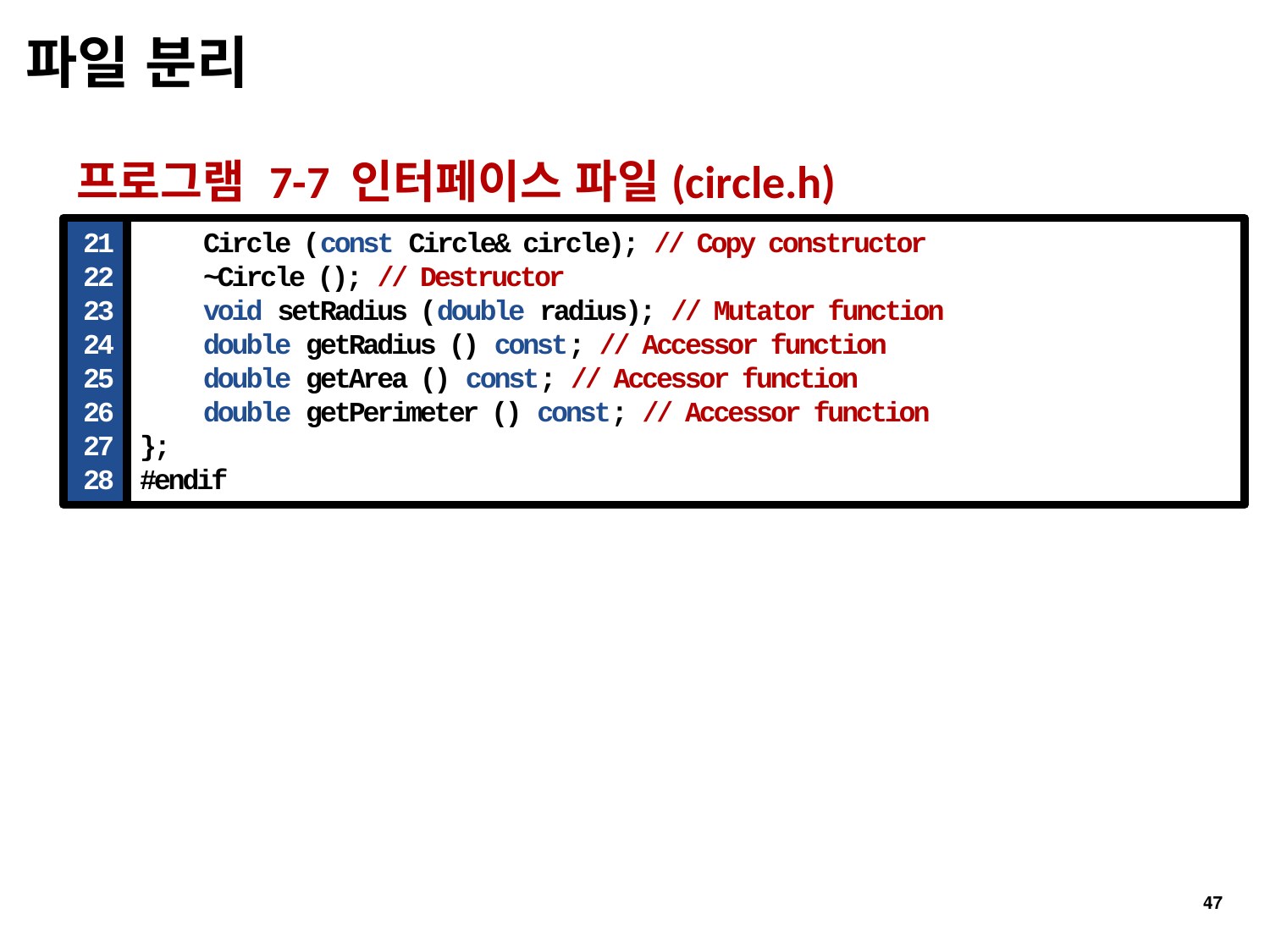

# 파일 분리
프로그램 7-7 인터페이스 파일(circle.h)
21
22
23
24
25
26
27
28
Circle (const Circle& circle); // Copy constructor
~Circle (); // Destructor
void setRadius (double radius); // Mutator function
double getRadius () const; // Accessor function
double getArea () const; // Accessor function
double getPerimeter () const; // Accessor function
};
#endif